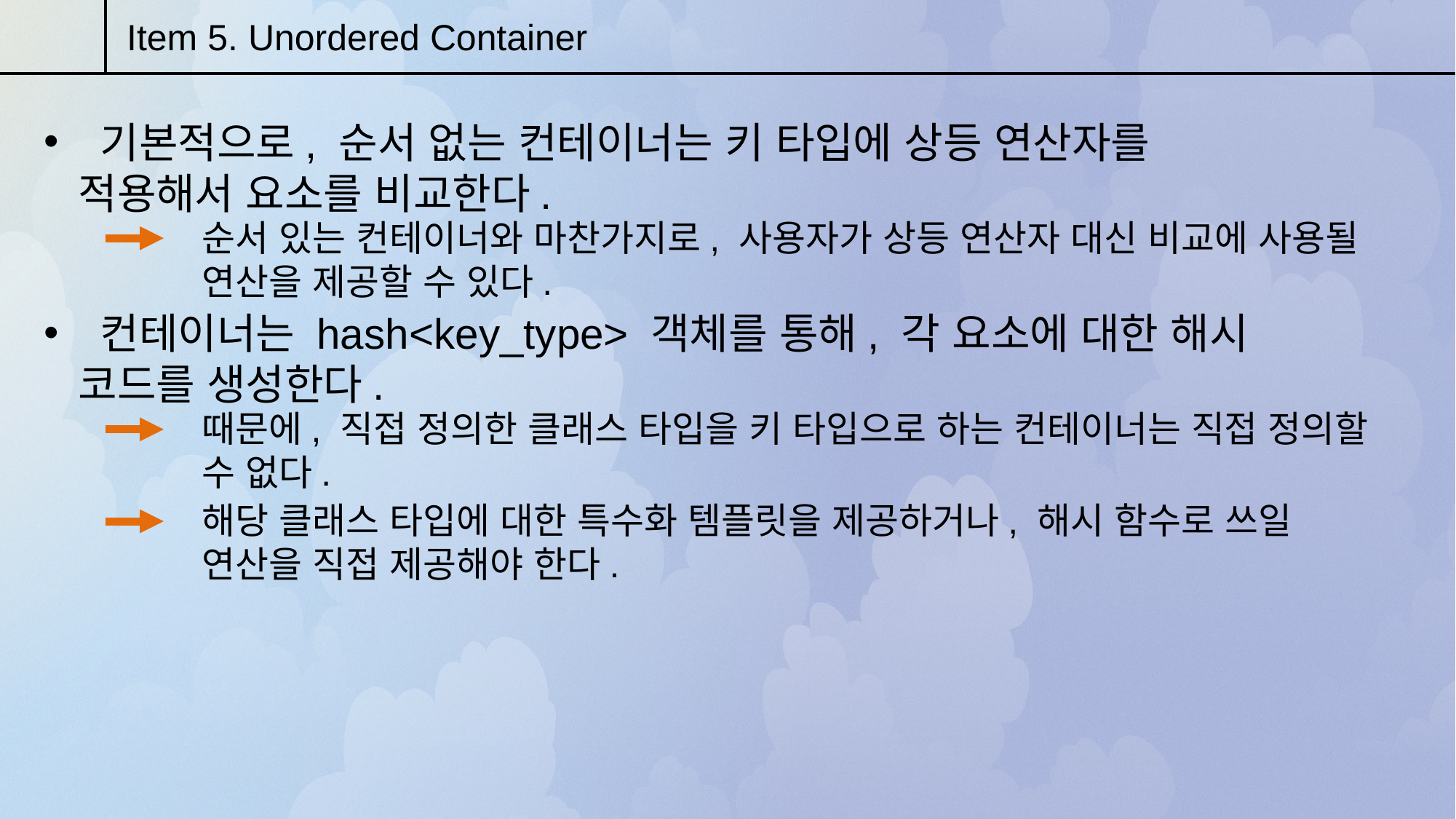

Item 5. Unordered Container
 기본적으로, 순서 없는 컨테이너는 키 타입에 상등 연산자를 적용해서 요소를 비교한다.
순서 있는 컨테이너와 마찬가지로, 사용자가 상등 연산자 대신 비교에 사용될 연산을 제공할 수 있다.
 컨테이너는 hash<key_type> 객체를 통해, 각 요소에 대한 해시 코드를 생성한다.
때문에, 직접 정의한 클래스 타입을 키 타입으로 하는 컨테이너는 직접 정의할 수 없다.
해당 클래스 타입에 대한 특수화 템플릿을 제공하거나, 해시 함수로 쓰일 연산을 직접 제공해야 한다.